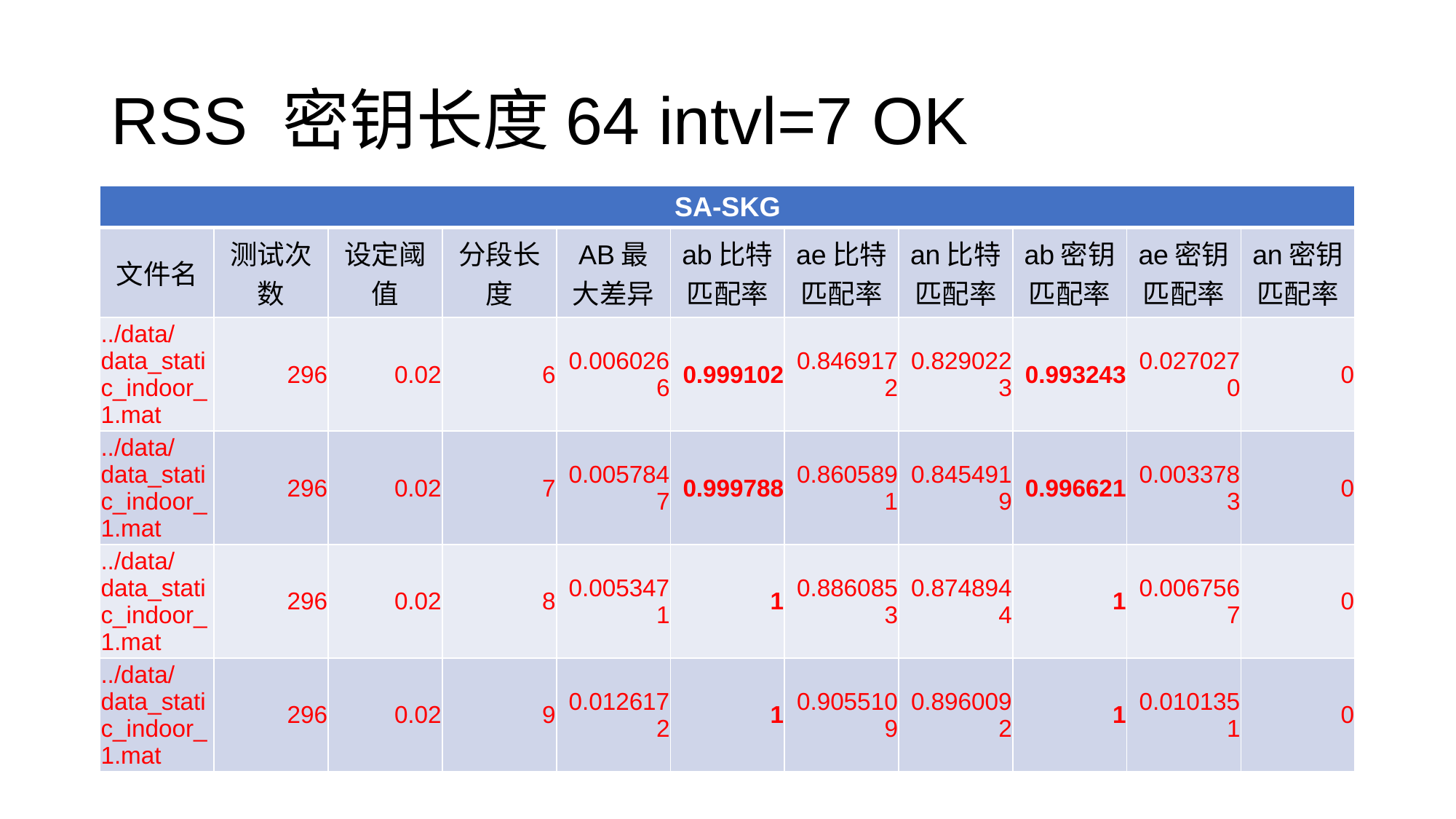

# RSS 密钥长度64 intvl=7 OK
| SA-SKG |  |  |  |  |  |  |  |  |  |  |
| --- | --- | --- | --- | --- | --- | --- | --- | --- | --- | --- |
| 文件名 | 测试次数 | 设定阈值 | 分段长度 | AB最大差异 | ab比特匹配率 | ae比特匹配率 | an比特匹配率 | ab密钥匹配率 | ae密钥匹配率 | an密钥匹配率 |
| ../data/data\_static\_indoor\_1.mat | 296 | 0.02 | 6 | 0.0060266 | 0.999102 | 0.8469172 | 0.8290223 | 0.993243 | 0.0270270 | 0 |
| ../data/data\_static\_indoor\_1.mat | 296 | 0.02 | 7 | 0.0057847 | 0.999788 | 0.8605891 | 0.8454919 | 0.996621 | 0.0033783 | 0 |
| ../data/data\_static\_indoor\_1.mat | 296 | 0.02 | 8 | 0.0053471 | 1 | 0.8860853 | 0.8748944 | 1 | 0.0067567 | 0 |
| ../data/data\_static\_indoor\_1.mat | 296 | 0.02 | 9 | 0.0126172 | 1 | 0.9055109 | 0.8960092 | 1 | 0.0101351 | 0 |